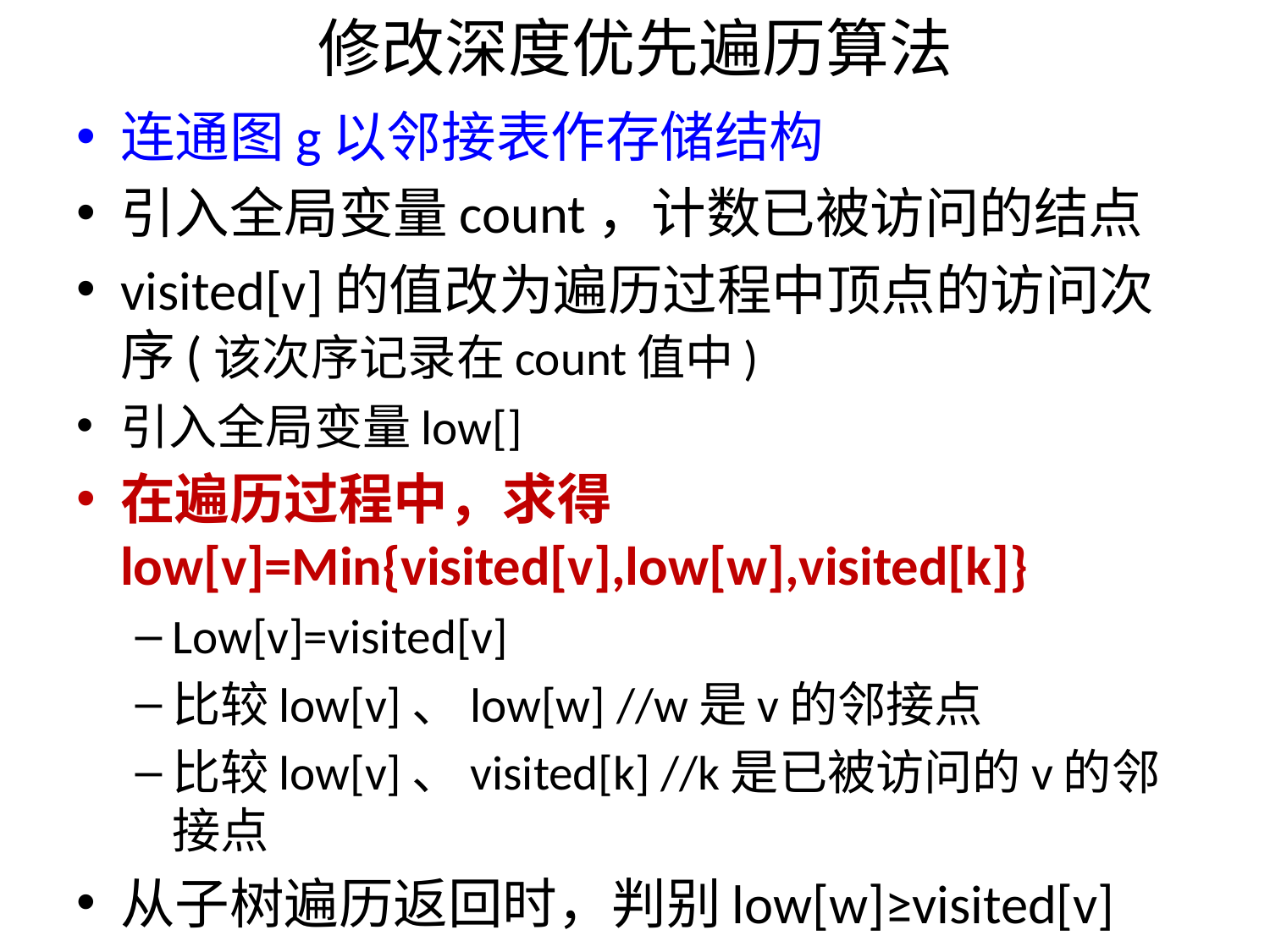

# 修改深度优先遍历算法
连通图g以邻接表作存储结构
引入全局变量count，计数已被访问的结点
visited[v]的值改为遍历过程中顶点的访问次序(该次序记录在count值中)
引入全局变量low[]
在遍历过程中，求得  low[v]=Min{visited[v],low[w],visited[k]}
Low[v]=visited[v]
比较low[v]、low[w] //w是v的邻接点
比较low[v]、visited[k] //k是已被访问的v的邻接点
从子树遍历返回时，判别low[w]≥visited[v]